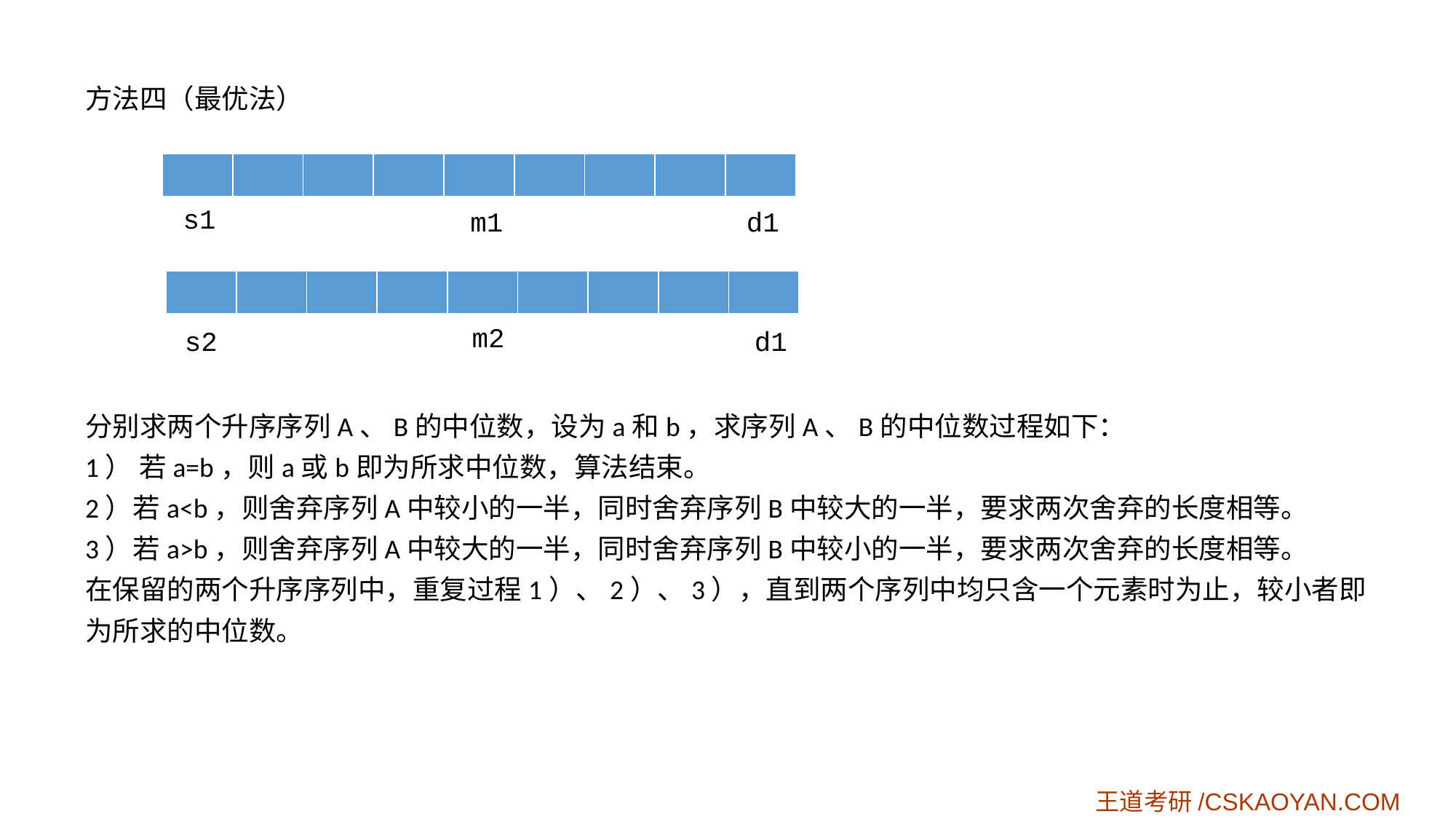

方法四（最优法）

分别求两个升序序列A、B的中位数，设为a和b，求序列A、B的中位数过程如下：
1） 若a=b，则a或b即为所求中位数，算法结束。
2）若a<b，则舍弃序列A中较小的一半，同时舍弃序列B中较大的一半，要求两次舍弃的长度相等。
3）若a>b，则舍弃序列A中较大的一半，同时舍弃序列B中较小的一半，要求两次舍弃的长度相等。
在保留的两个升序序列中，重复过程1）、2）、3），直到两个序列中均只含一个元素时为止，较小者即为所求的中位数。

|  |  |  |  |  |  |  |  |  |
| --- | --- | --- | --- | --- | --- | --- | --- | --- |
s1
m1
d1
|  |  |  |  |  |  |  |  |  |
| --- | --- | --- | --- | --- | --- | --- | --- | --- |
m2
s2
d1
王道考研/CSKAOYAN.COM